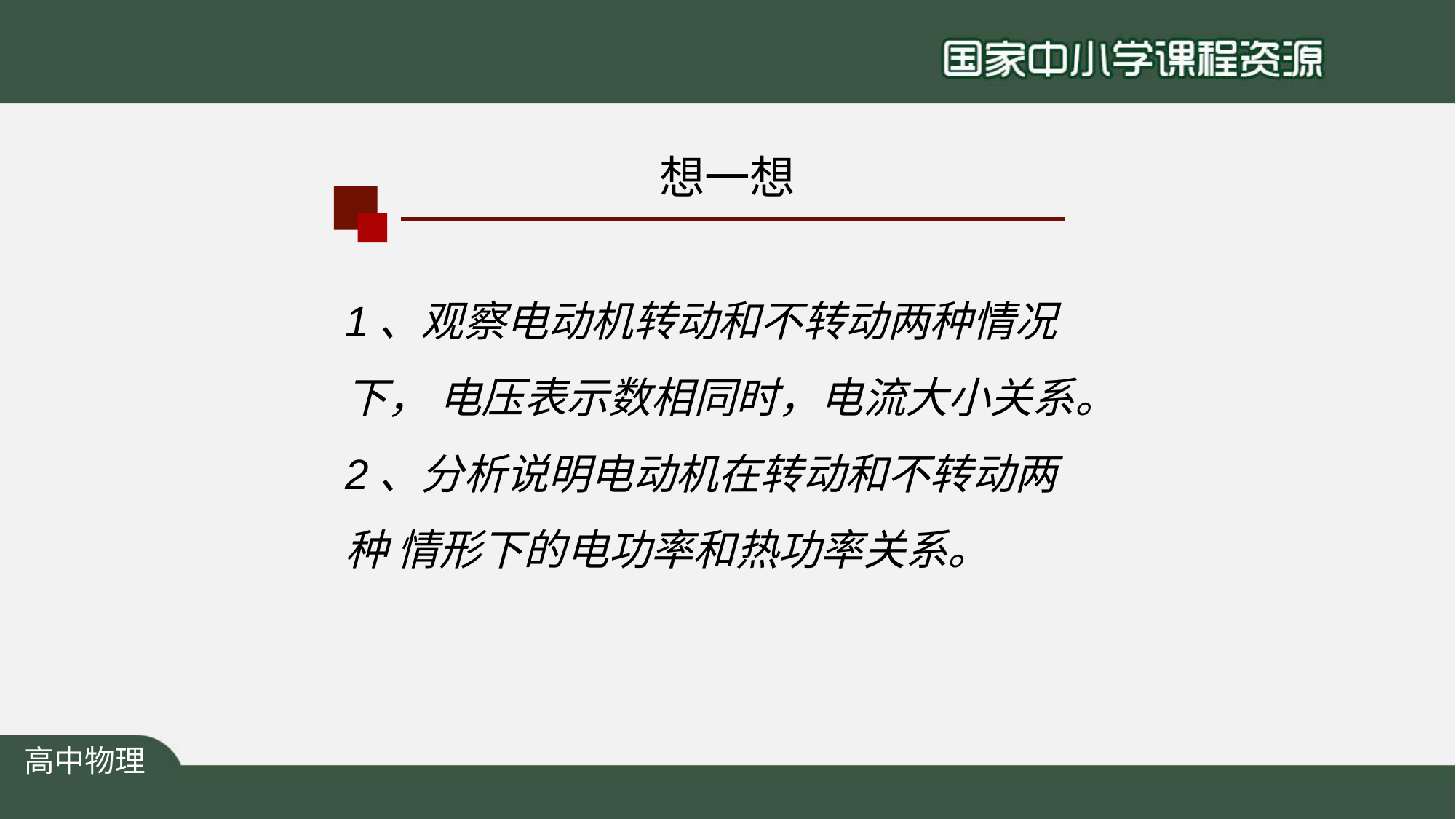

想一想

# 1、观察电动机转动和不转动两种情况下， 电压表示数相同时，电流大小关系。
2、分析说明电动机在转动和不转动两种 情形下的电功率和热功率关系。
高中物理